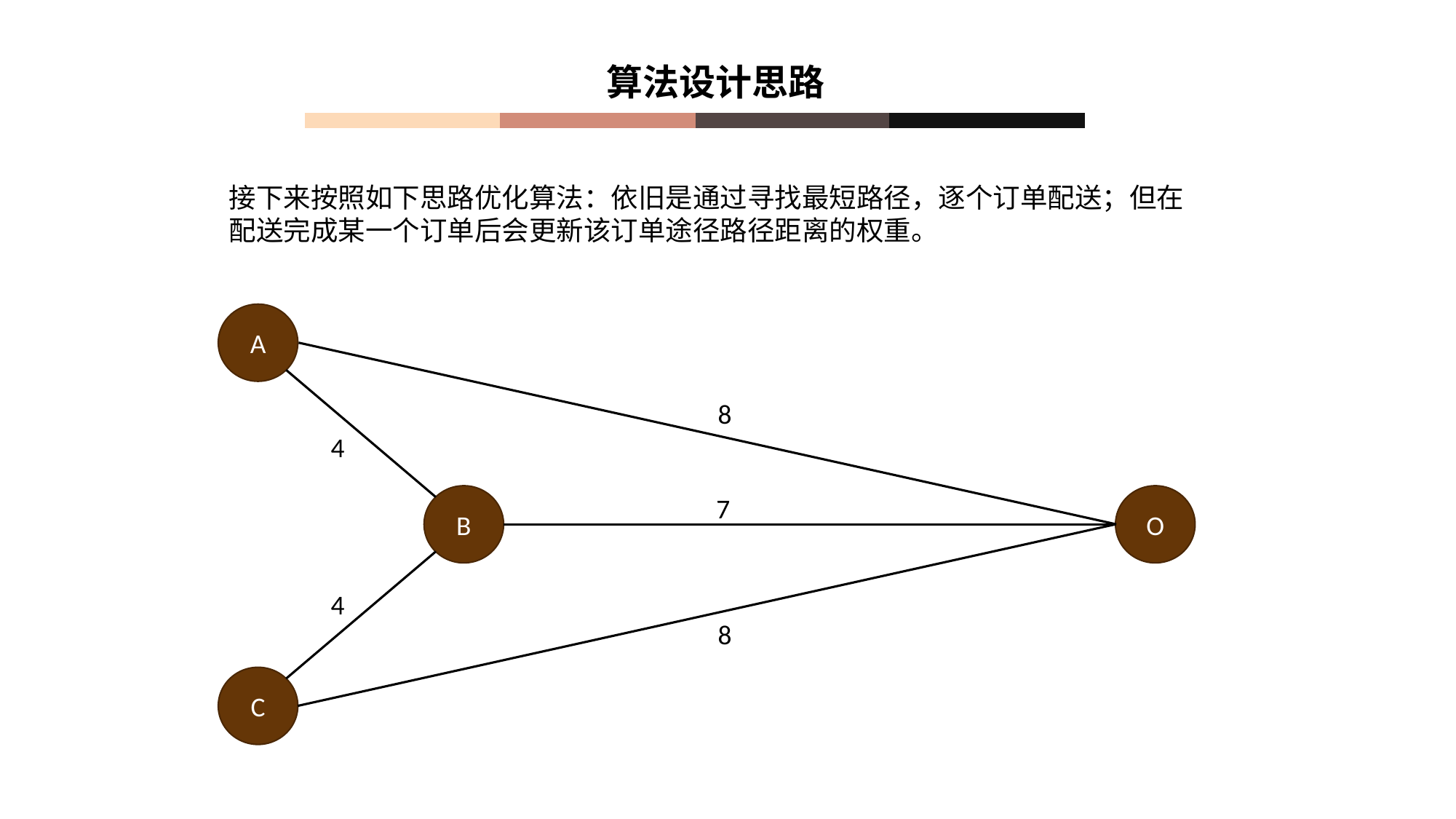

算法设计思路
接下来按照如下思路优化算法：依旧是通过寻找最短路径，逐个订单配送；但在配送完成某一个订单后会更新该订单途径路径距离的权重。
A
8

4

B
7
O
4

8

C